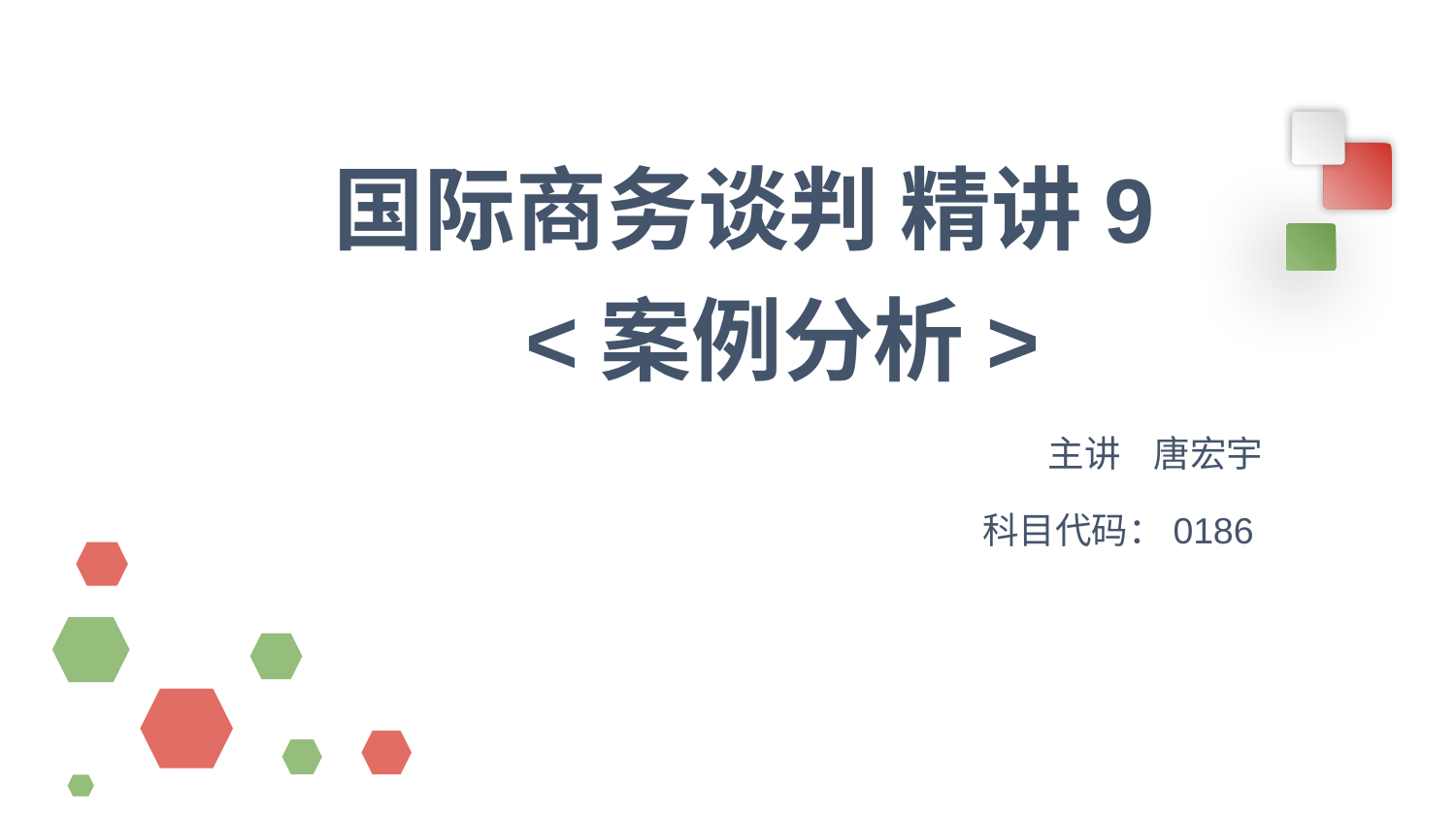

# 国际商务谈判 精讲9 <案例分析>
主讲    唐宏宇
科目代码：0186